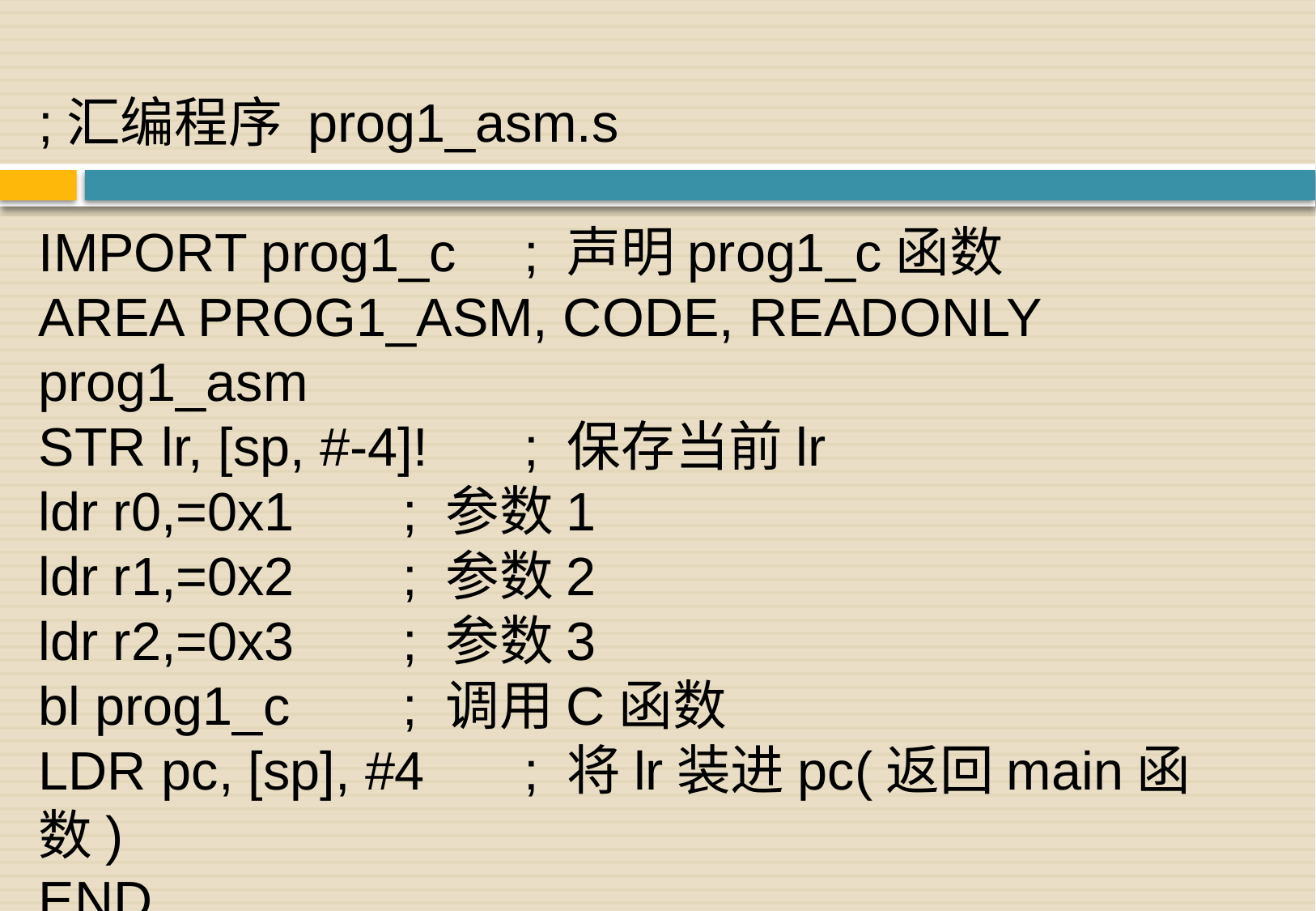

;汇编程序 prog1_asm.s

IMPORT prog1_c 	; 声明prog1_c函数
AREA PROG1_ASM, CODE, READONLY
prog1_asm
STR lr, [sp, #-4]! 	; 保存当前lr
ldr r0,=0x1 	; 参数1
ldr r1,=0x2 	; 参数2
ldr r2,=0x3 	; 参数3
bl prog1_c 	; 调用C函数
LDR pc, [sp], #4 	; 将lr装进pc(返回main函数)
END